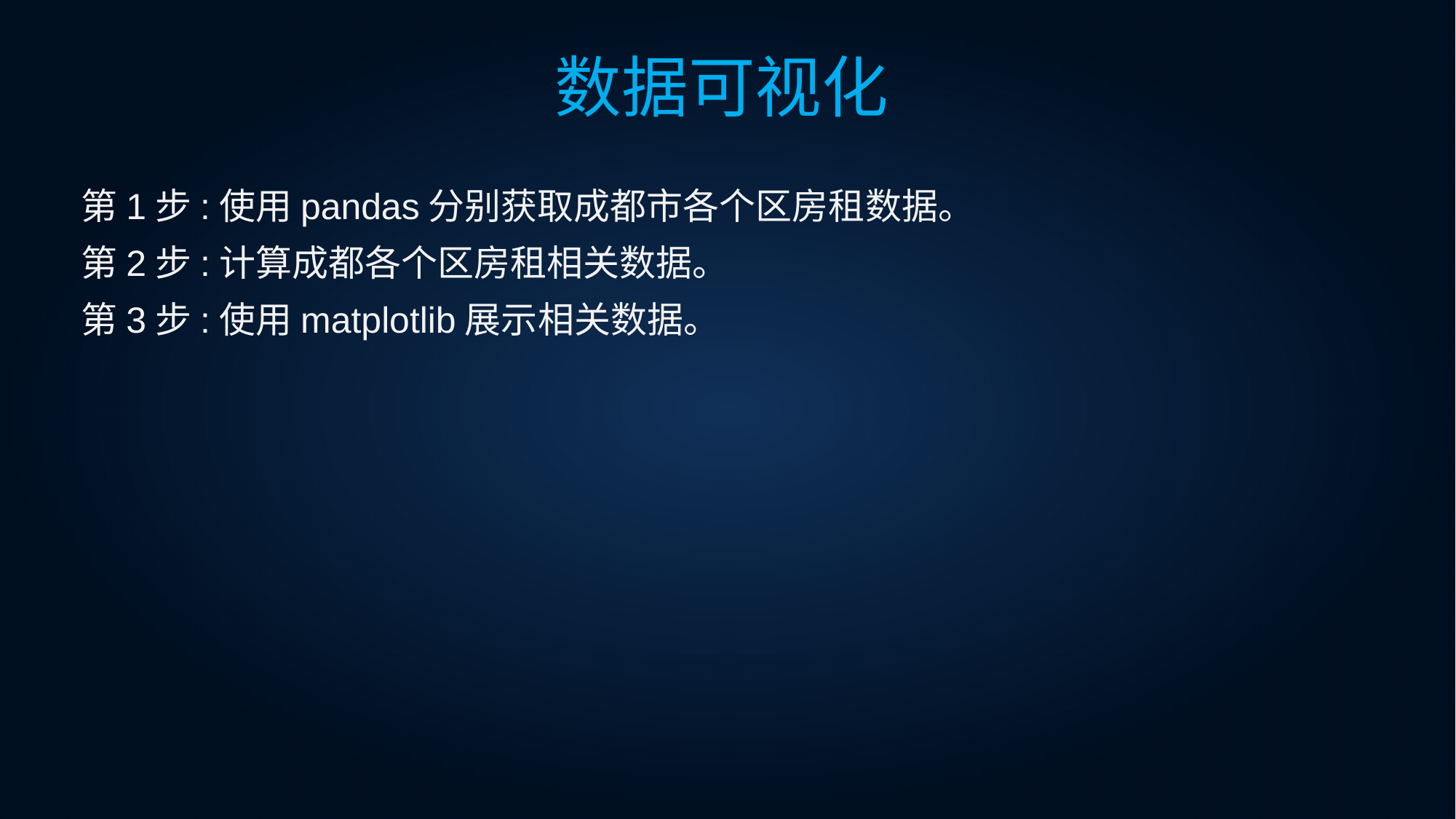

数据可视化

第1步:使用pandas分别获取成都市各个区房租数据。
第2步:计算成都各个区房租相关数据。
第3步:使用matplotlib展示相关数据。